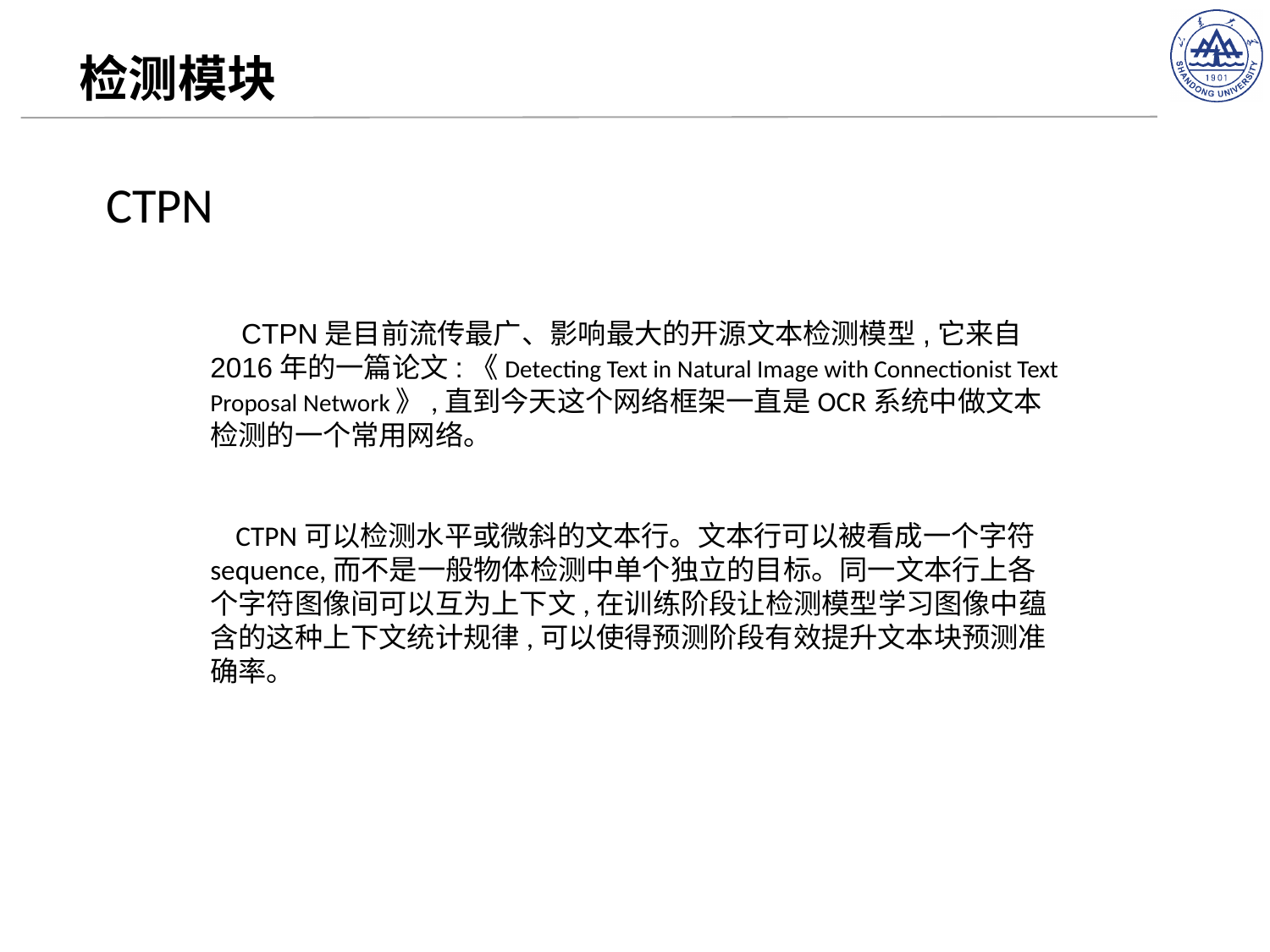

# 检测模块
CTPN
    CTPN是目前流传最广、影响最大的开源文本检测模型,它来自2016年的一篇论文:《Detecting Text in Natural Image with Connectionist Text Proposal Network》,直到今天这个网络框架一直是OCR系统中做文本检测的一个常用网络。

    CTPN可以检测水平或微斜的文本行。文本行可以被看成一个字符sequence,而不是一般物体检测中单个独立的目标。同一文本行上各个字符图像间可以互为上下文,在训练阶段让检测模型学习图像中蕴含的这种上下文统计规律,可以使得预测阶段有效提升文本块预测准确率。